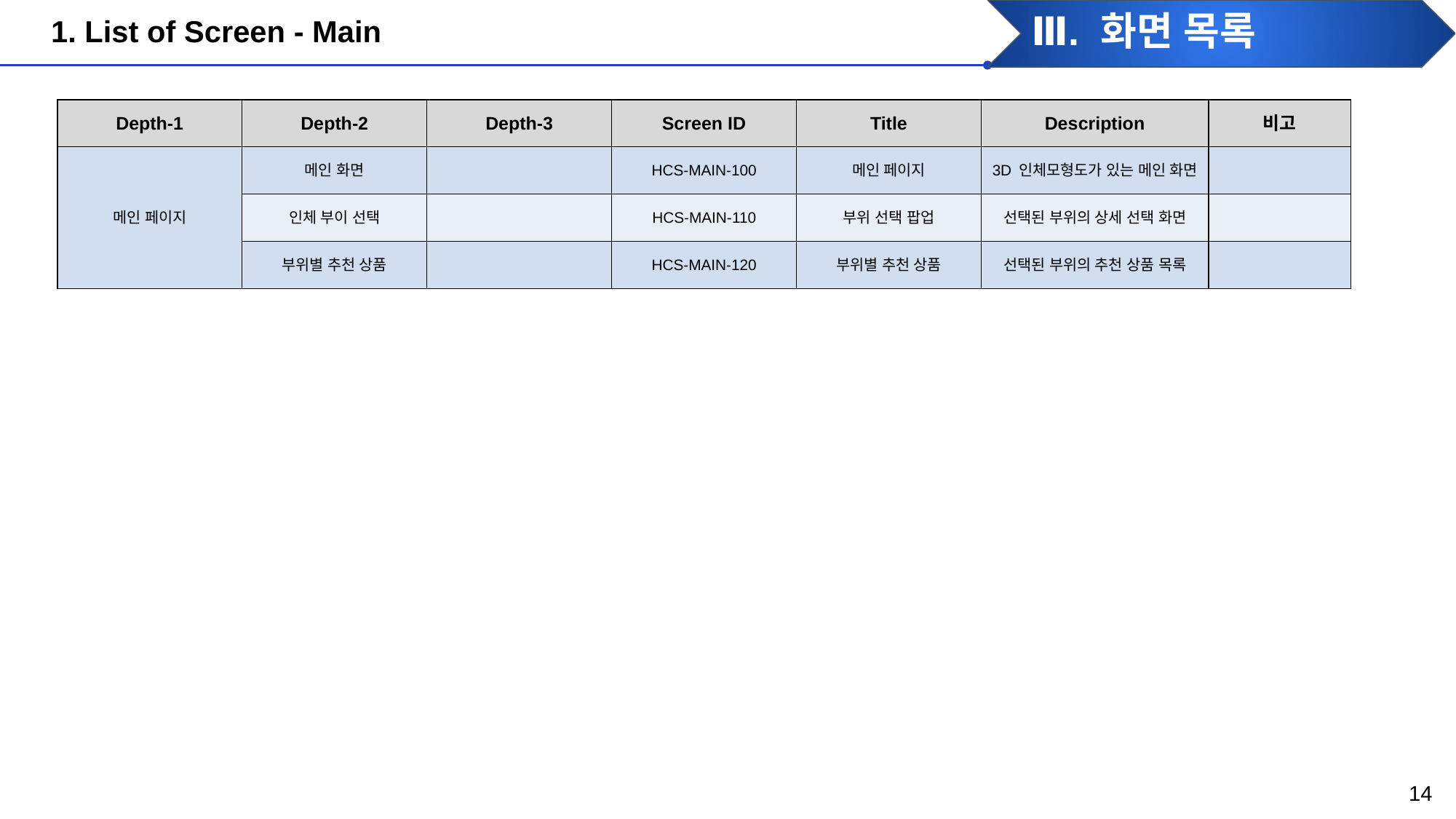

1. List of Screen - Main
Ⅲ. 화면 목록
| Depth-1 | Depth-2 | Depth-3 | Screen ID | Title | Description | 비고 |
| --- | --- | --- | --- | --- | --- | --- |
| 메인 페이지 | 메인 화면 |  | HCS-MAIN-100 | 메인 페이지 | 3D 인체모형도가 있는 메인 화면 |  |
|  | 인체 부이 선택 |  | HCS-MAIN-110 | 부위 선택 팝업 | 선택된 부위의 상세 선택 화면 |  |
|  | 부위별 추천 상품 |  | HCS-MAIN-120 | 부위별 추천 상품 | 선택된 부위의 추천 상품 목록 |  |